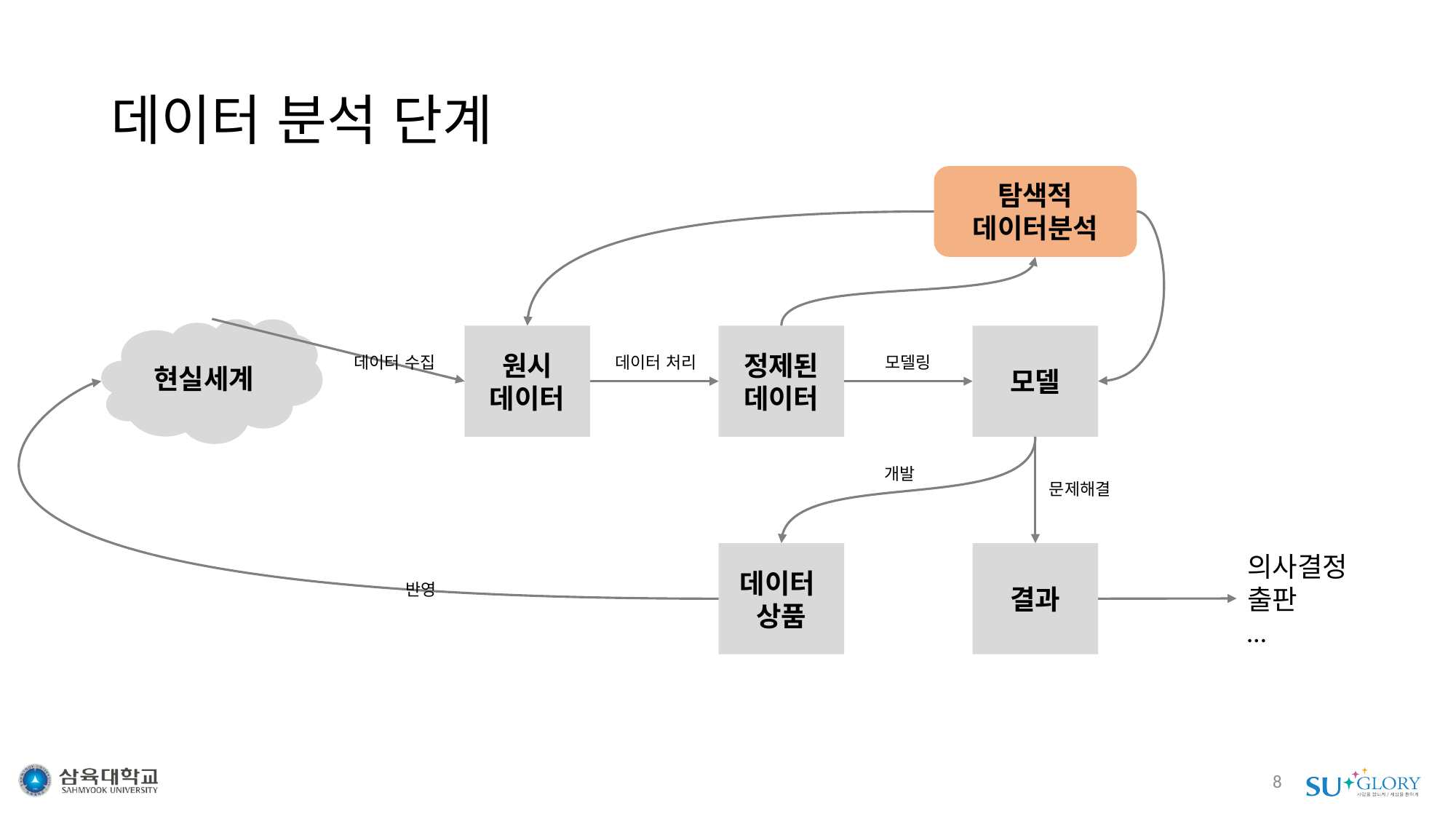

# 데이터 분석 단계
탐색적
데이터분석
현실세계
원시
데이터
정제된
데이터
모델
데이터 수집
데이터 처리
모델링
개발
문제해결
데이터
상품
결과
의사결정
출판
…
반영
8